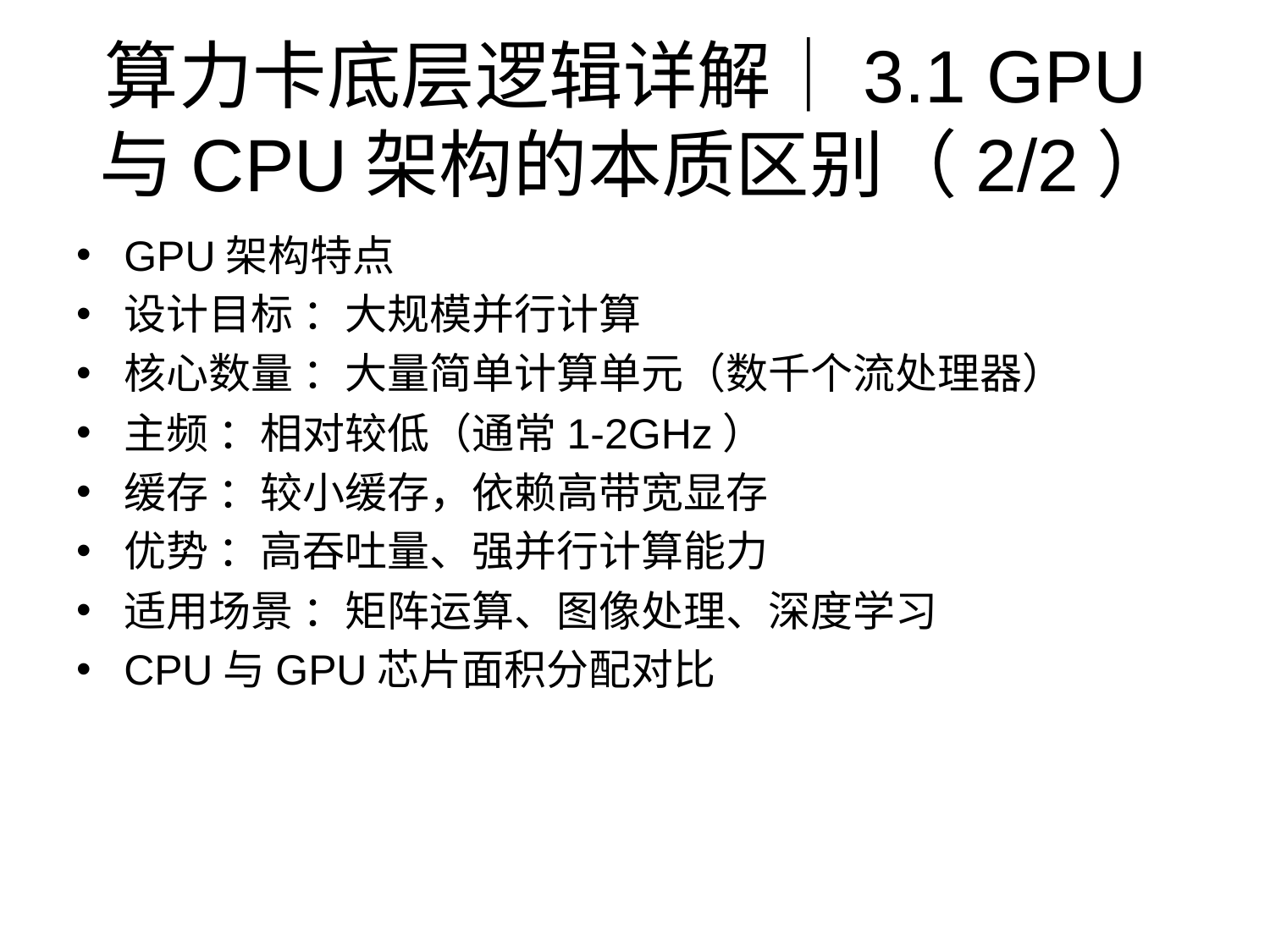

# 算力卡底层逻辑详解｜3.1 GPU与CPU架构的本质区别（2/2）
GPU架构特点
设计目标 ：大规模并行计算
核心数量 ：大量简单计算单元（数千个流处理器）
主频 ：相对较低（通常1-2GHz）
缓存 ：较小缓存，依赖高带宽显存
优势 ：高吞吐量、强并行计算能力
适用场景 ：矩阵运算、图像处理、深度学习
CPU与GPU芯片面积分配对比